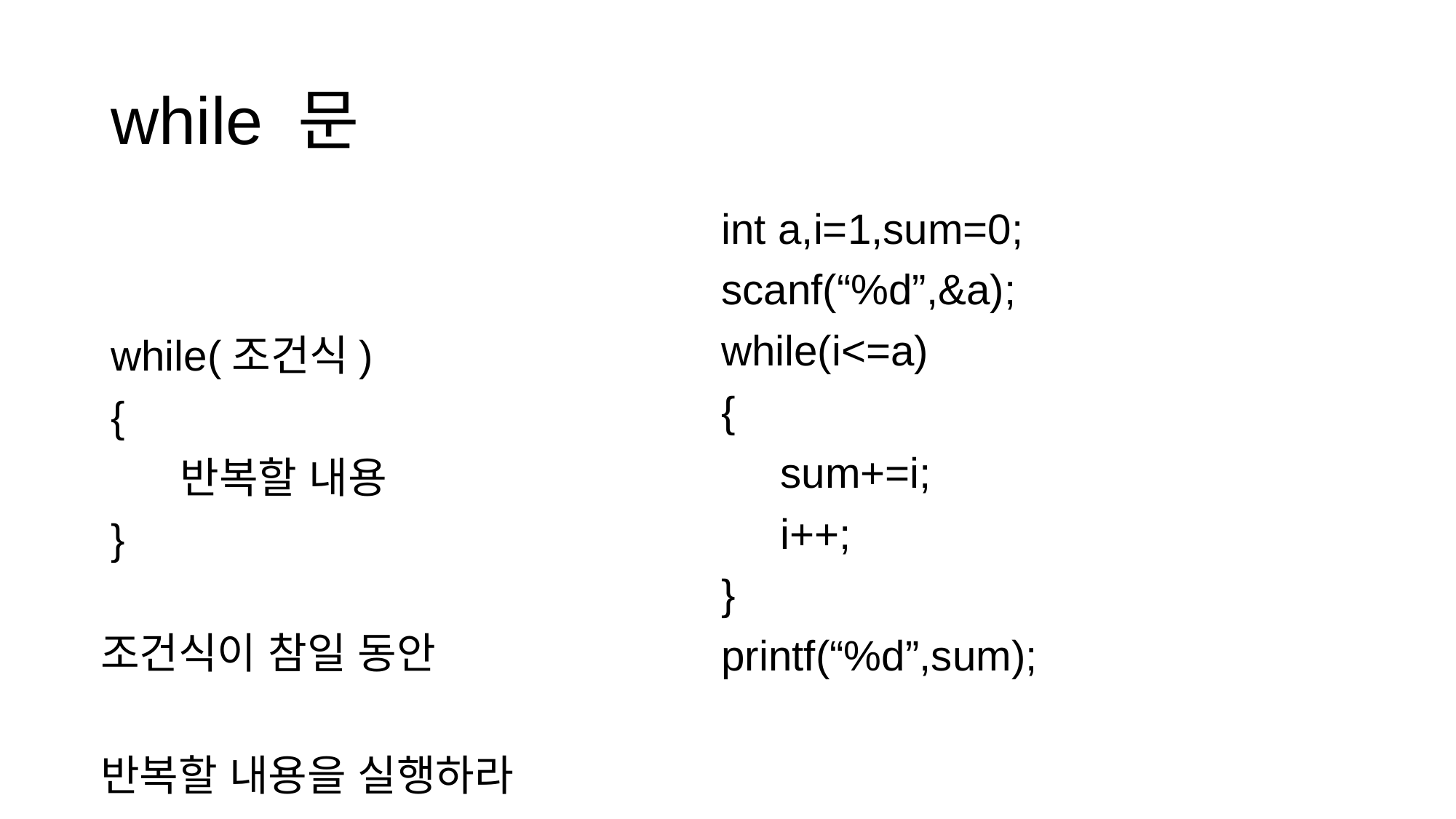

# while 문

while(조건식)
{
     반복할 내용
}
int a,i=1,sum=0;
scanf(“%d”,&a);
while(i<=a)
{
     sum+=i;
     i++;
}
printf(“%d”,sum);

조건식이 참일 동안

반복할 내용을 실행하라